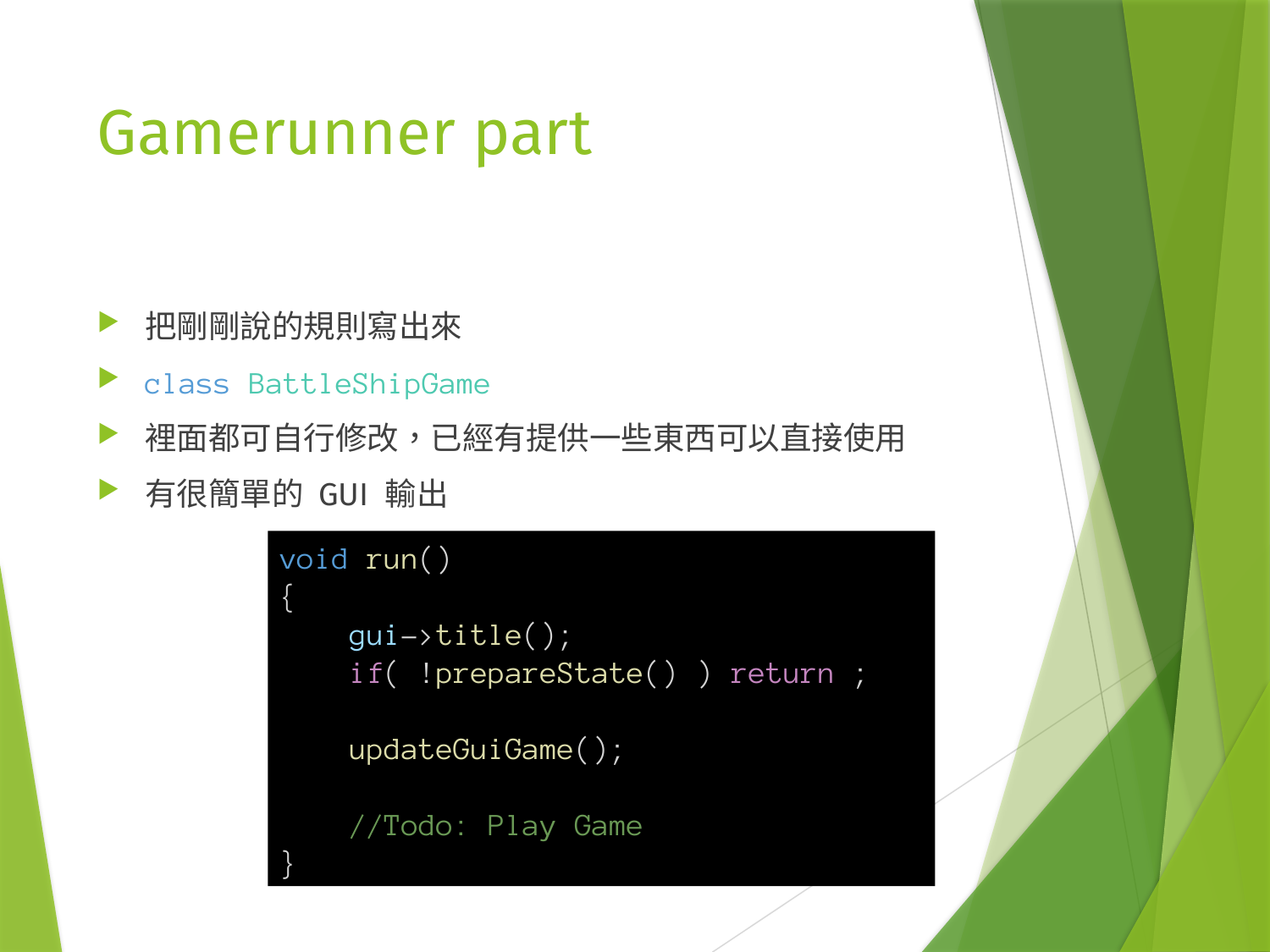

# Gamerunner part
把剛剛說的規則寫出來
class BattleShipGame
裡面都可自行修改，已經有提供一些東西可以直接使用
有很簡單的 GUI 輸出
void run()
{
    gui->title();
    if( !prepareState() ) return ;
    updateGuiGame();
    //Todo: Play Game
}